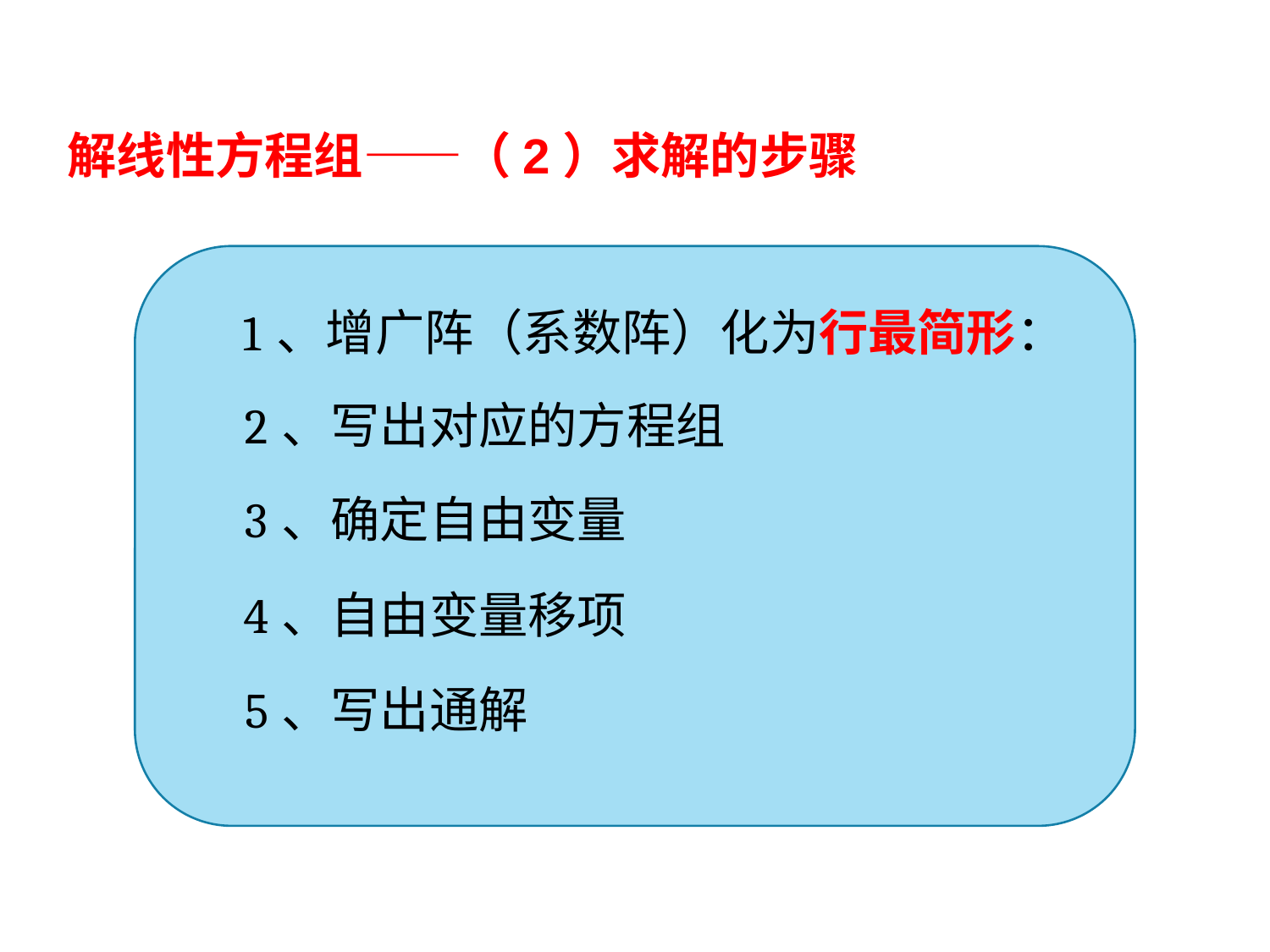

解线性方程组——（2）求解的步骤

1、增广阵（系数阵）化为行最简形：
2、写出对应的方程组
3、确定自由变量
4、自由变量移项
5、写出通解